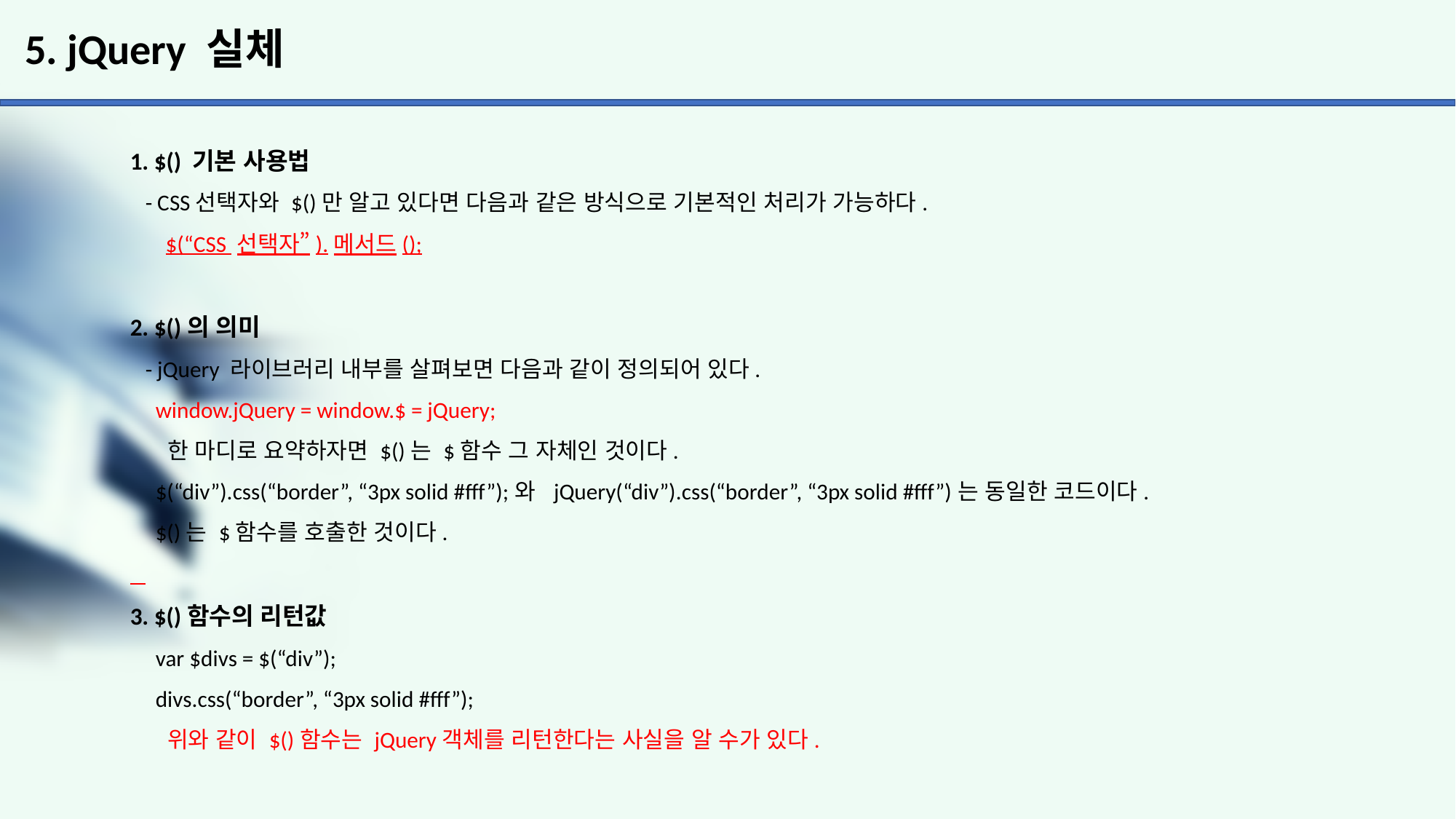

# 5. jQuery 실체
1. $() 기본 사용법
   - CSS선택자와 $()만 알고 있다면 다음과 같은 방식으로 기본적인 처리가 가능하다.
       $(“CSS 선택자”).메서드();

2. $()의 의미
   - jQuery 라이브러리 내부를 살펴보면 다음과 같이 정의되어 있다.
     window.jQuery = window.$ = jQuery;
     한 마디로 요약하자면 $()는 $함수 그 자체인 것이다.
     $(“div”).css(“border”, “3px solid #fff”);와  jQuery(“div”).css(“border”, “3px solid #fff”)는 동일한 코드이다.
     $()는 $함수를 호출한 것이다.

3. $()함수의 리턴값
     var $divs = $(“div”);
     divs.css(“border”, “3px solid #fff”);
     위와 같이 $()함수는 jQuery객체를 리턴한다는 사실을 알 수가 있다.